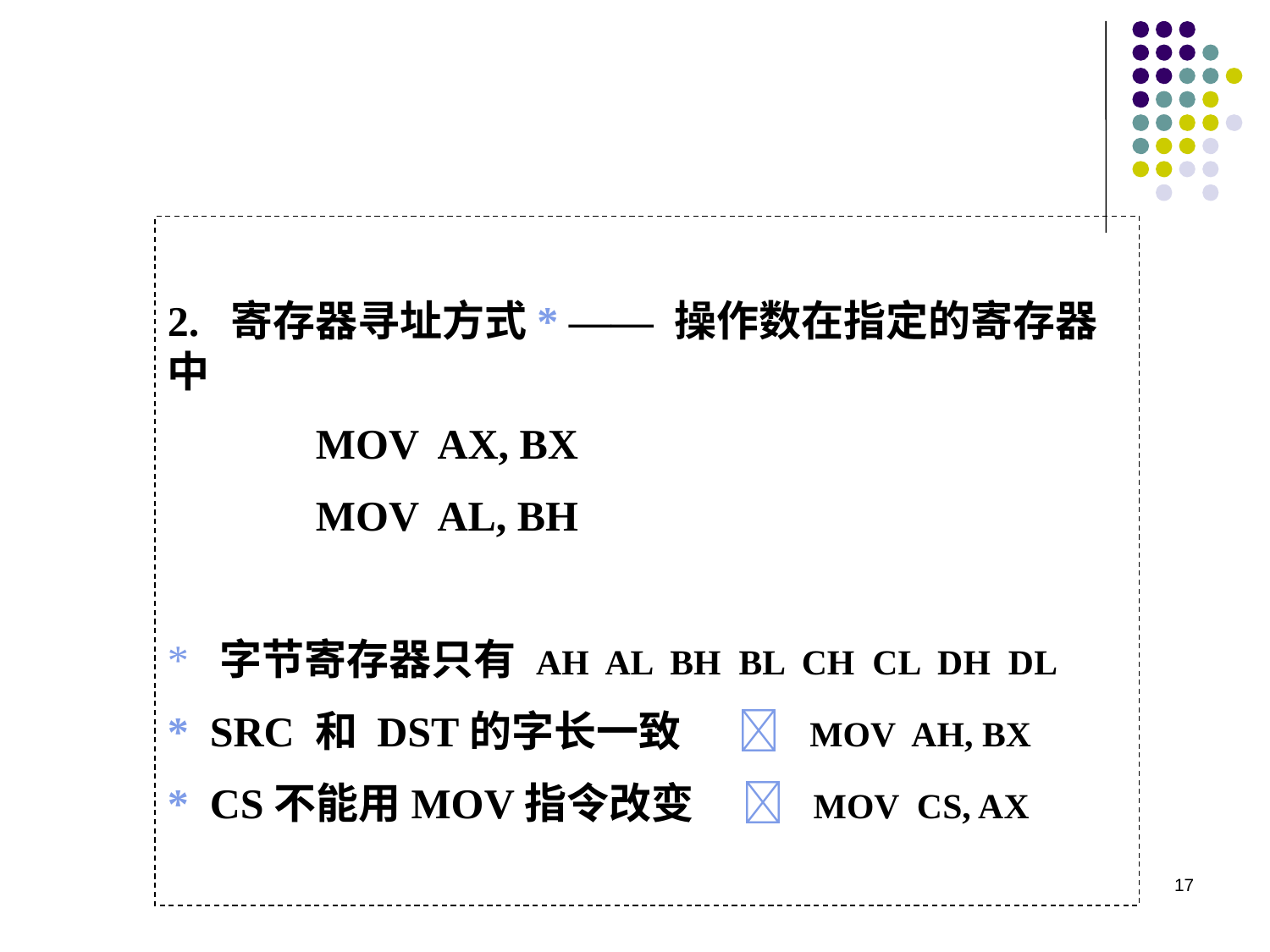

2.  寄存器寻址方式* —— 操作数在指定的寄存器中
              MOV  AX, BX
              MOV  AL, BH

*  字节寄存器只有 AH  AL  BH  BL  CH  CL  DH  DL
*  SRC 和 DST的字长一致      ×  MOV  AH, BX
*  CS不能用MOV指令改变     ×  MOV  CS, AX

17